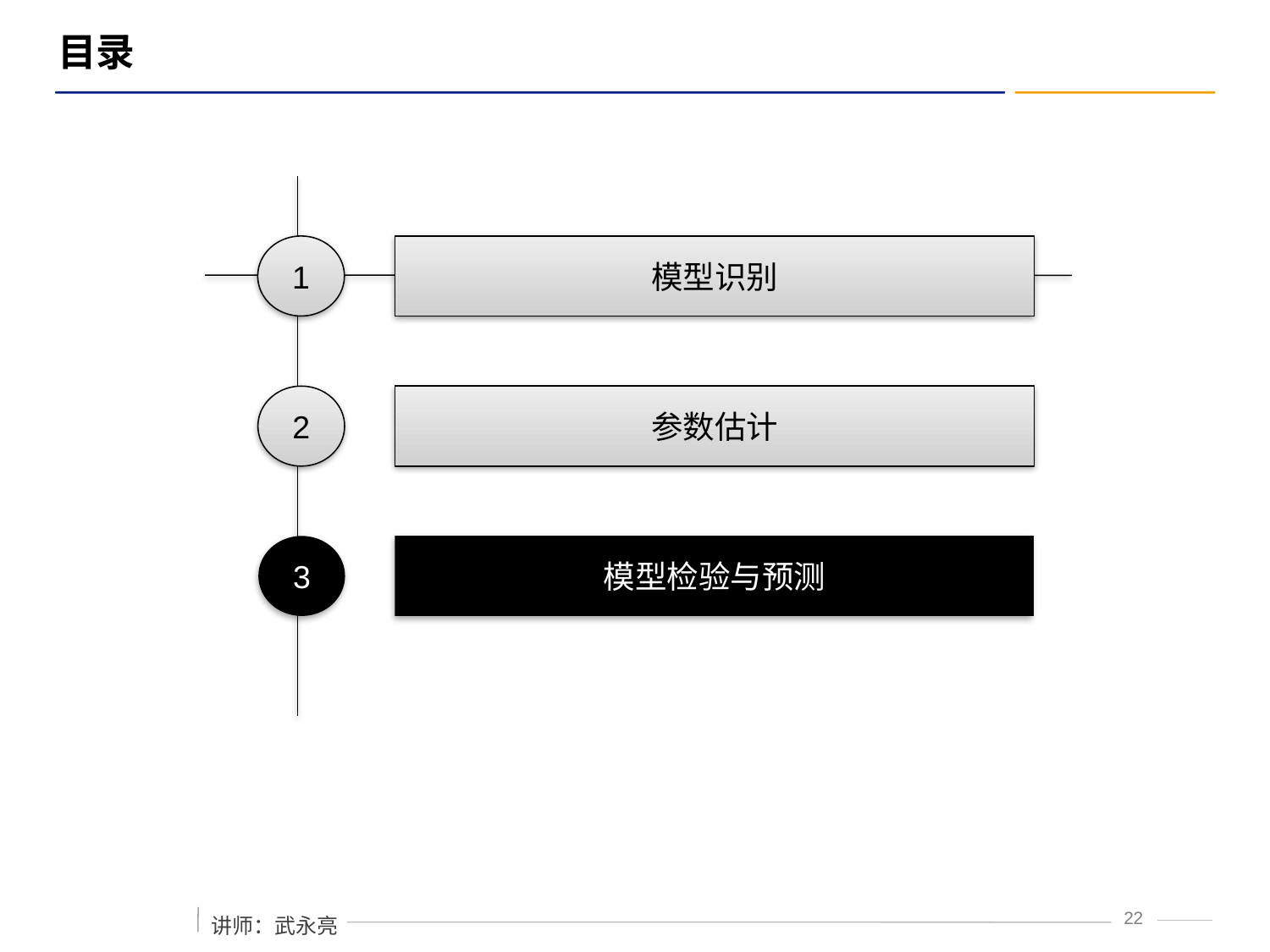

# 目录
1
模型识别

2
参数估计
3
模型检验与预测